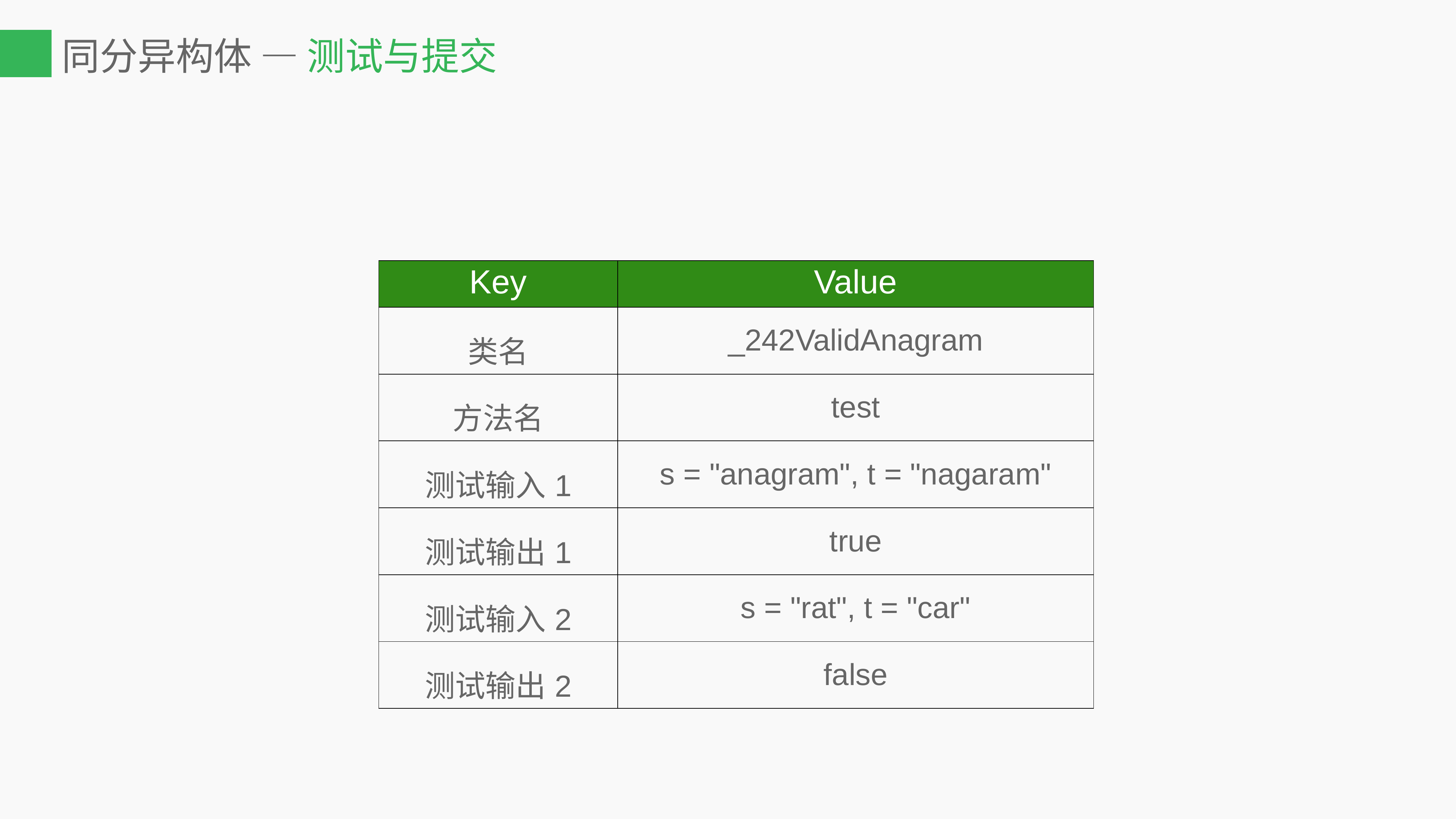

# 同分异构体 — 测试与提交

| Key | Value |
| --- | --- |
| 类名 | \_242ValidAnagram |
| 方法名 | test |
| 测试输入1 | s = "anagram", t = "nagaram" |
| 测试输出1 | true |
| 测试输入2 | s = "rat", t = "car" |
| 测试输出2 | false |